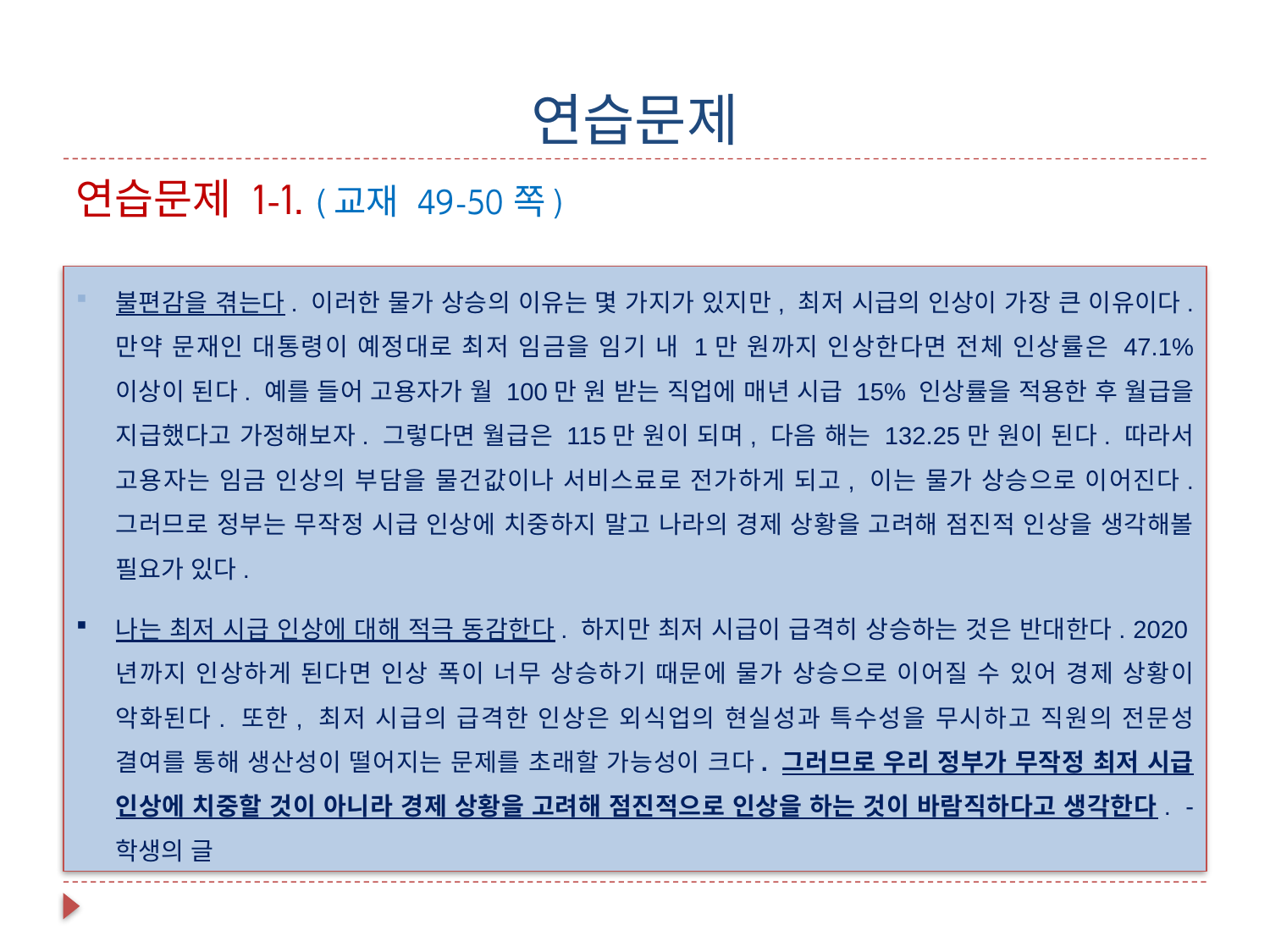

# 연습문제
연습문제 1-1. (교재 49-50쪽)

불편감을 겪는다. 이러한 물가 상승의 이유는 몇 가지가 있지만, 최저 시급의 인상이 가장 큰 이유이다. 만약 문재인 대통령이 예정대로 최저 임금을 임기 내 1만 원까지 인상한다면 전체 인상률은 47.1% 이상이 된다. 예를 들어 고용자가 월 100만 원 받는 직업에 매년 시급 15% 인상률을 적용한 후 월급을 지급했다고 가정해보자. 그렇다면 월급은 115만 원이 되며, 다음 해는 132.25만 원이 된다. 따라서 고용자는 임금 인상의 부담을 물건값이나 서비스료로 전가하게 되고, 이는 물가 상승으로 이어진다. 그러므로 정부는 무작정 시급 인상에 치중하지 말고 나라의 경제 상황을 고려해 점진적 인상을 생각해볼 필요가 있다.

나는 최저 시급 인상에 대해 적극 동감한다. 하지만 최저 시급이 급격히 상승하는 것은 반대한다. 2020년까지 인상하게 된다면 인상 폭이 너무 상승하기 때문에 물가 상승으로 이어질 수 있어 경제 상황이 악화된다. 또한, 최저 시급의 급격한 인상은 외식업의 현실성과 특수성을 무시하고 직원의 전문성 결여를 통해 생산성이 떨어지는 문제를 초래할 가능성이 크다. 그러므로 우리 정부가 무작정 최저 시급 인상에 치중할 것이 아니라 경제 상황을 고려해 점진적으로 인상을 하는 것이 바람직하다고 생각한다.  - 학생의 글